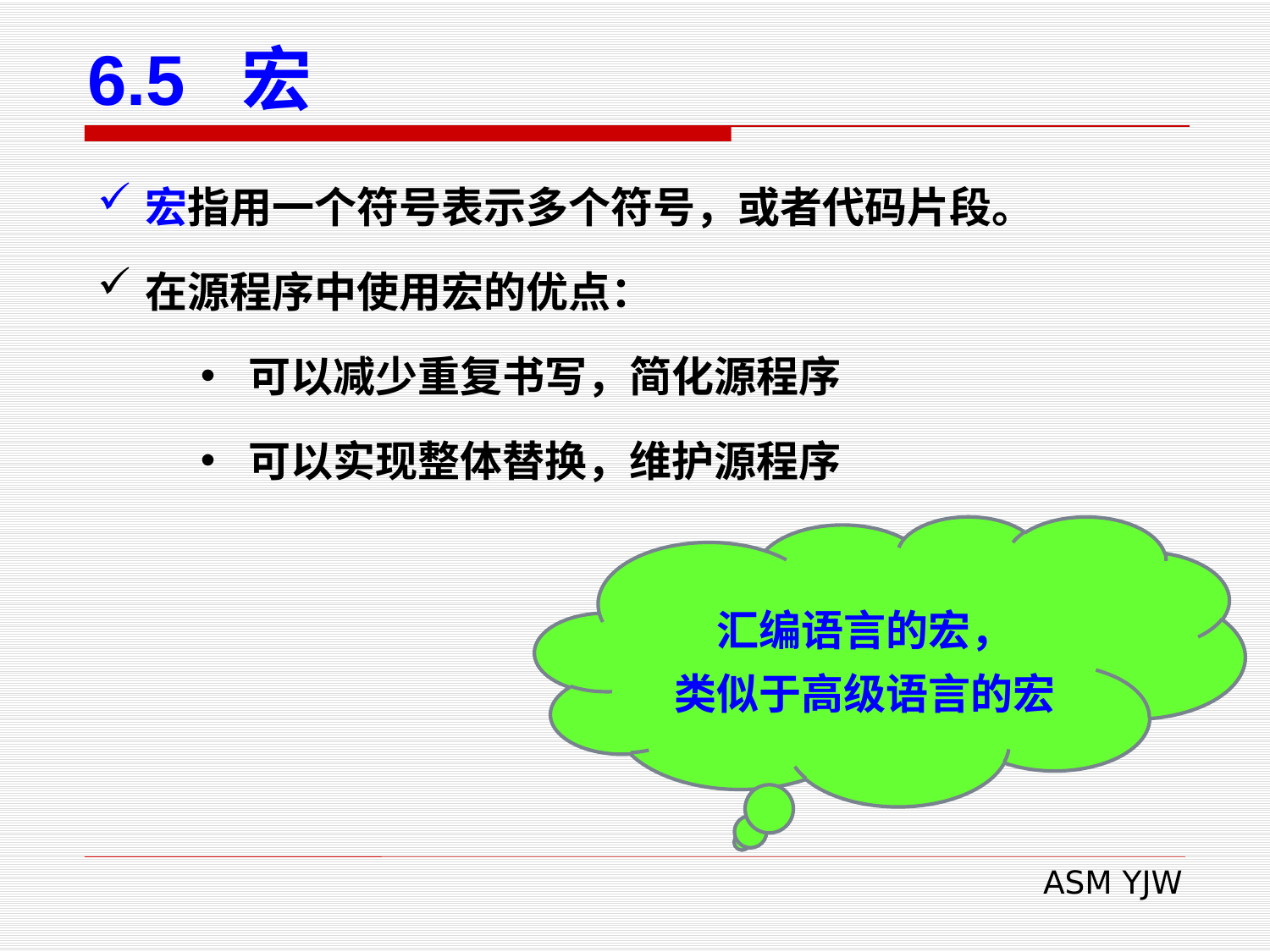

# 6.5  宏
宏指用一个符号表示多个符号，或者代码片段。
在源程序中使用宏的优点：
可以减少重复书写，简化源程序
可以实现整体替换，维护源程序

汇编语言的宏，
类似于高级语言的宏